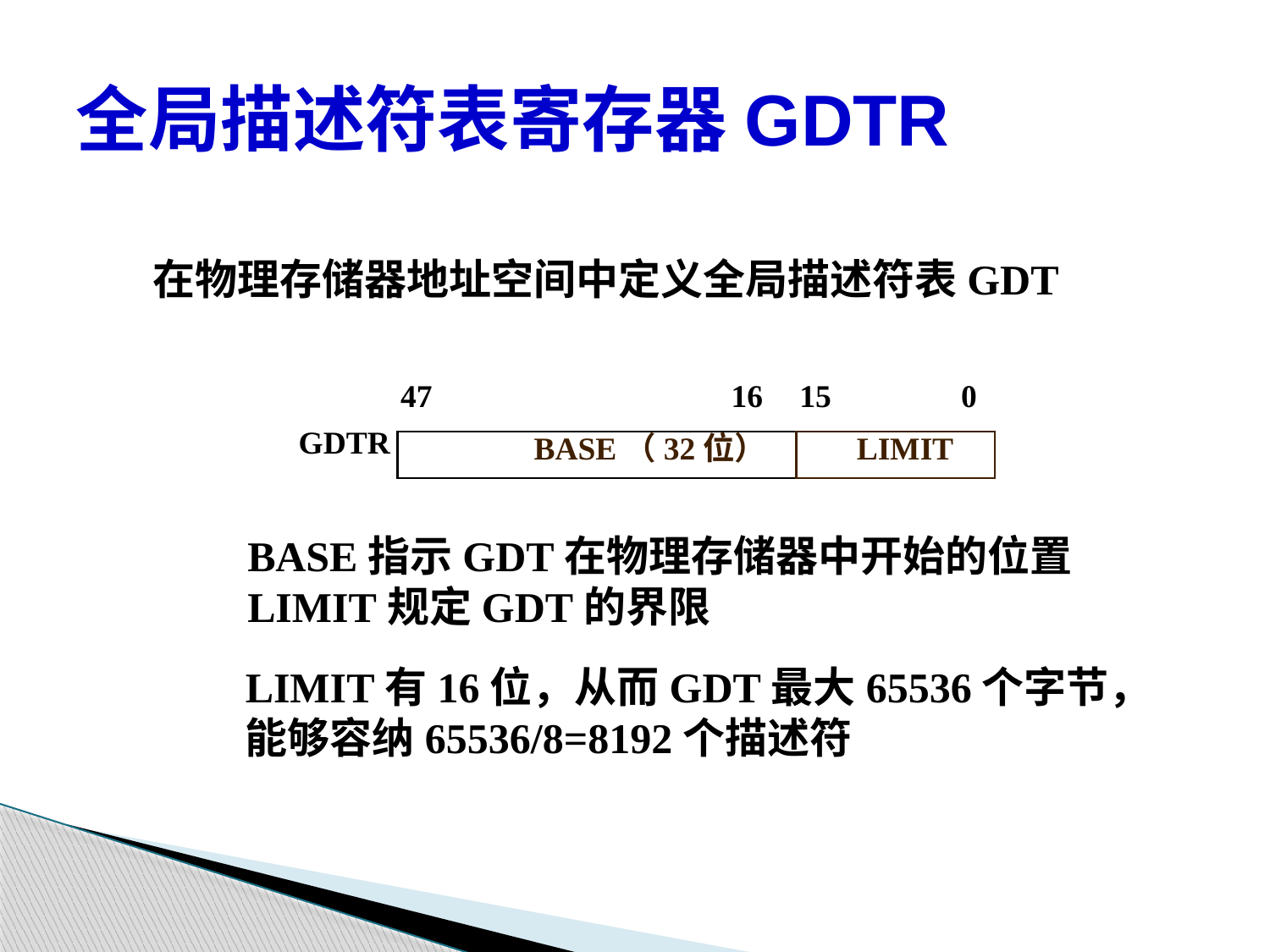

# 全局描述符表寄存器GDTR
在物理存储器地址空间中定义全局描述符表GDT

47

16

15

0

GDTR
BASE（32位）
LIMIT

BASE指示GDT在物理存储器中开始的位置
LIMIT规定GDT的界限
LIMIT有16位，从而GDT最大65536个字节，
能够容纳65536/8=8192个描述符